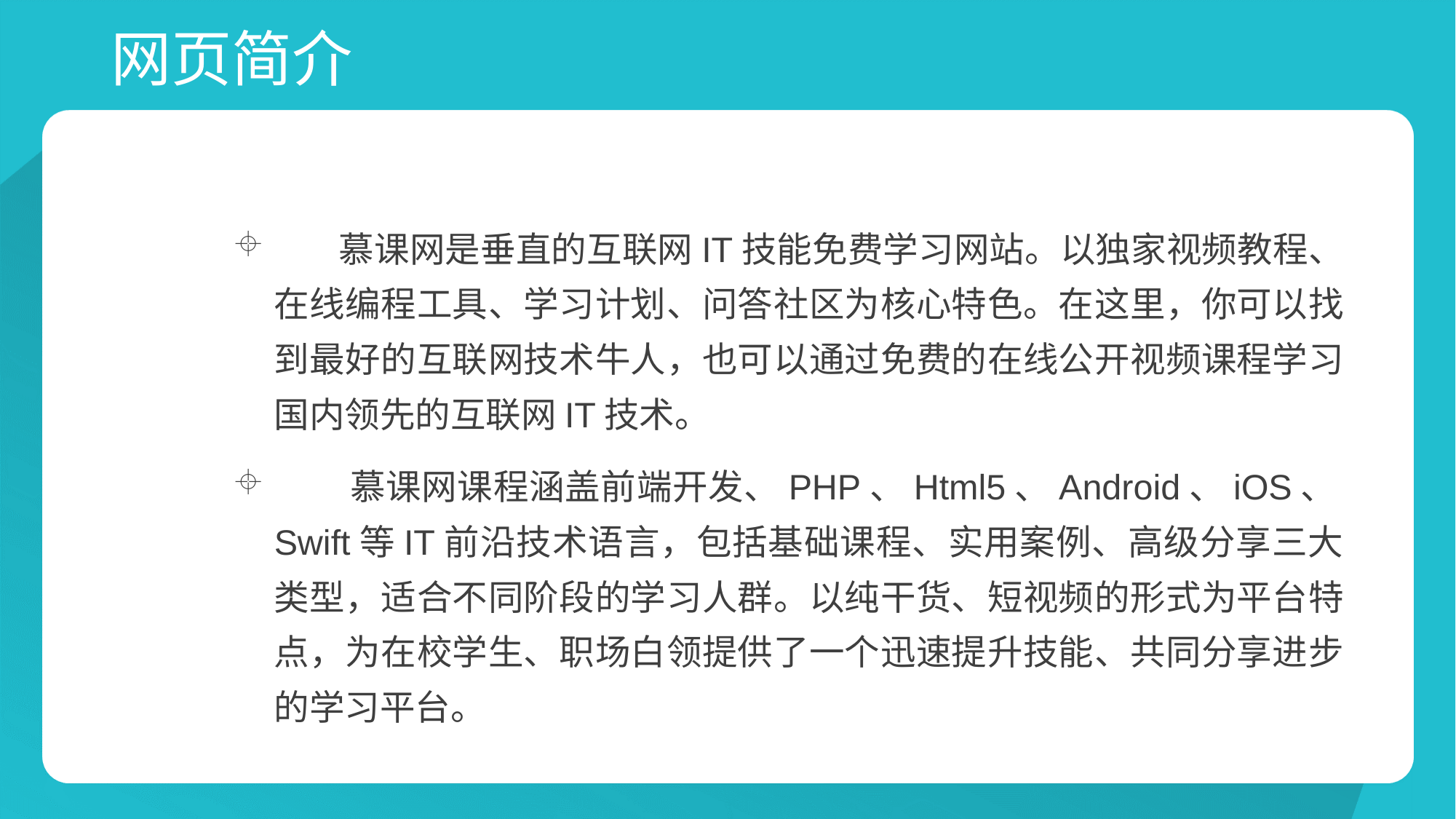

# 网页简介
       慕课网是垂直的互联网IT技能免费学习网站。以独家视频教程、在线编程工具、学习计划、问答社区为核心特色。在这里，你可以找到最好的互联网技术牛人，也可以通过免费的在线公开视频课程学习国内领先的互联网IT技术。
        慕课网课程涵盖前端开发、PHP、Html5、Android、iOS、Swift等IT前沿技术语言，包括基础课程、实用案例、高级分享三大类型，适合不同阶段的学习人群。以纯干货、短视频的形式为平台特点，为在校学生、职场白领提供了一个迅速提升技能、共同分享进步的学习平台。